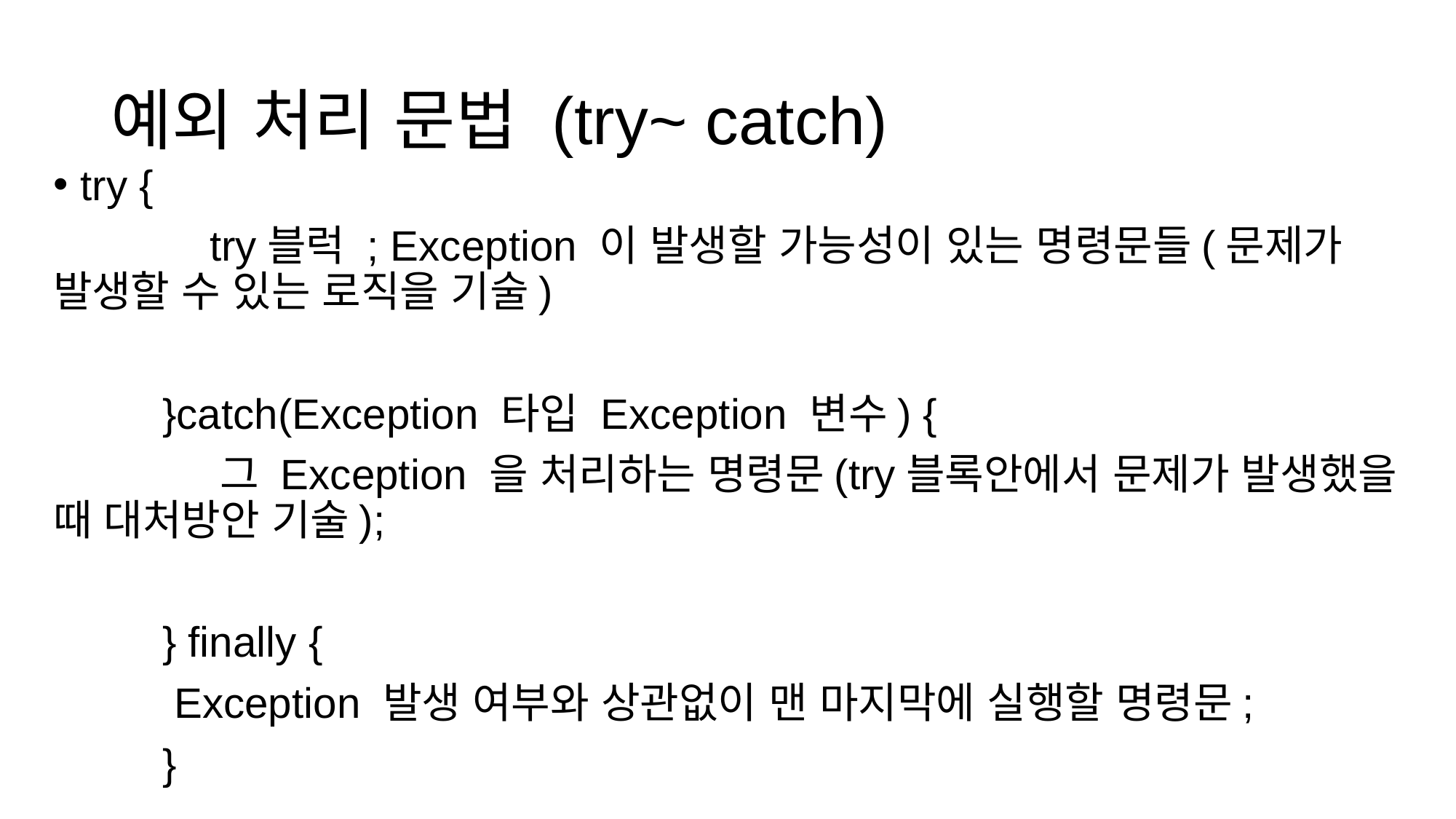

# 예외 처리 문법 (try~ catch)
try {
	    try블럭 ; Exception 이 발생할 가능성이 있는 명령문들(문제가 발생할 수 있는 로직을 기술)

	}catch(Exception 타입 Exception 변수) {
	    그 Exception 을 처리하는 명령문(try블록안에서 문제가 발생했을 때 대처방안 기술);

	} finally {
	 Exception 발생 여부와 상관없이 맨 마지막에 실행할 명령문;
	}